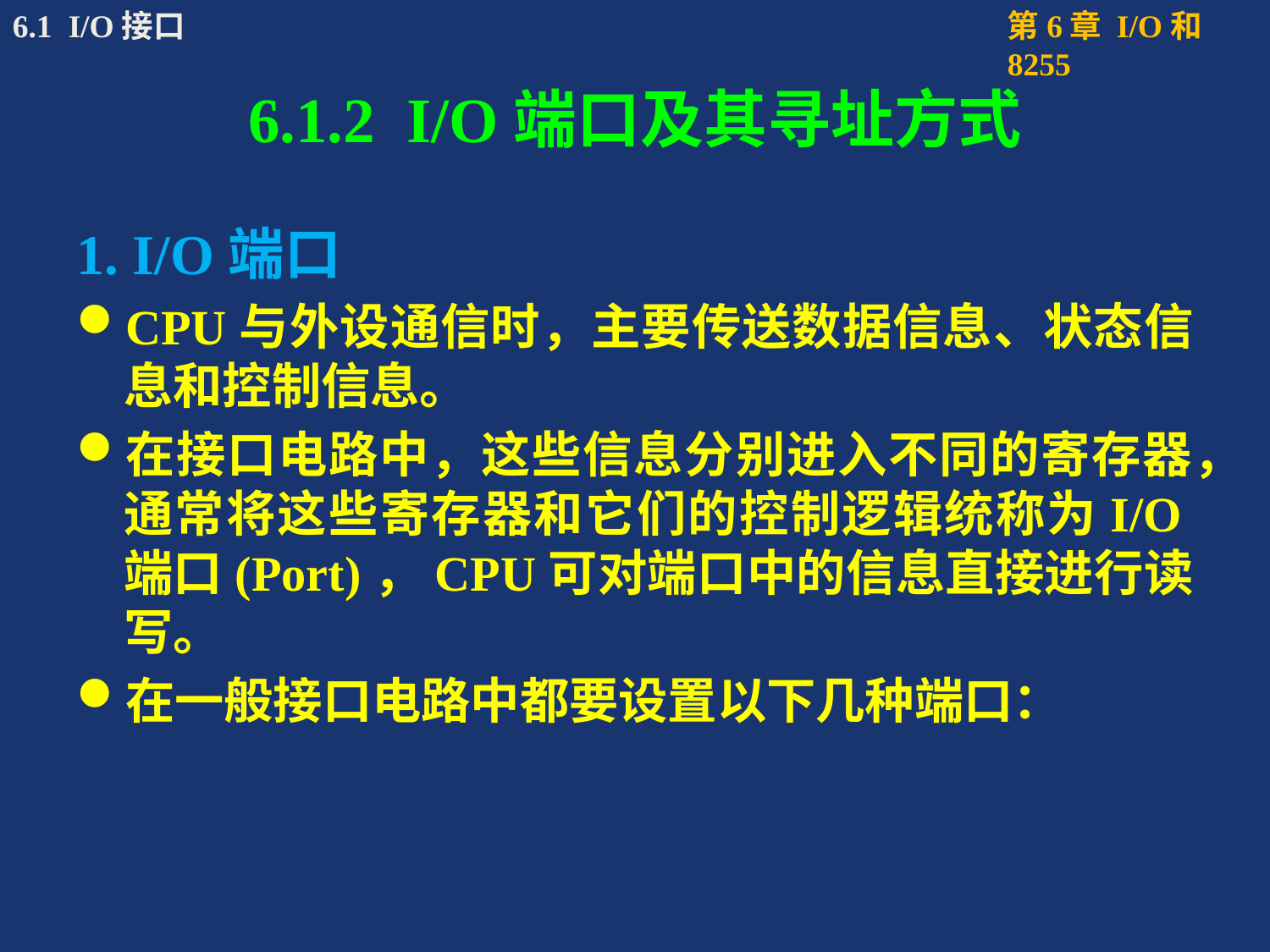

# 6.1.2  I/O端口及其寻址方式
1. I/O端口
CPU与外设通信时，主要传送数据信息、状态信息和控制信息。
在接口电路中，这些信息分别进入不同的寄存器，通常将这些寄存器和它们的控制逻辑统称为I/O端口(Port)，CPU可对端口中的信息直接进行读写。
在一般接口电路中都要设置以下几种端口：